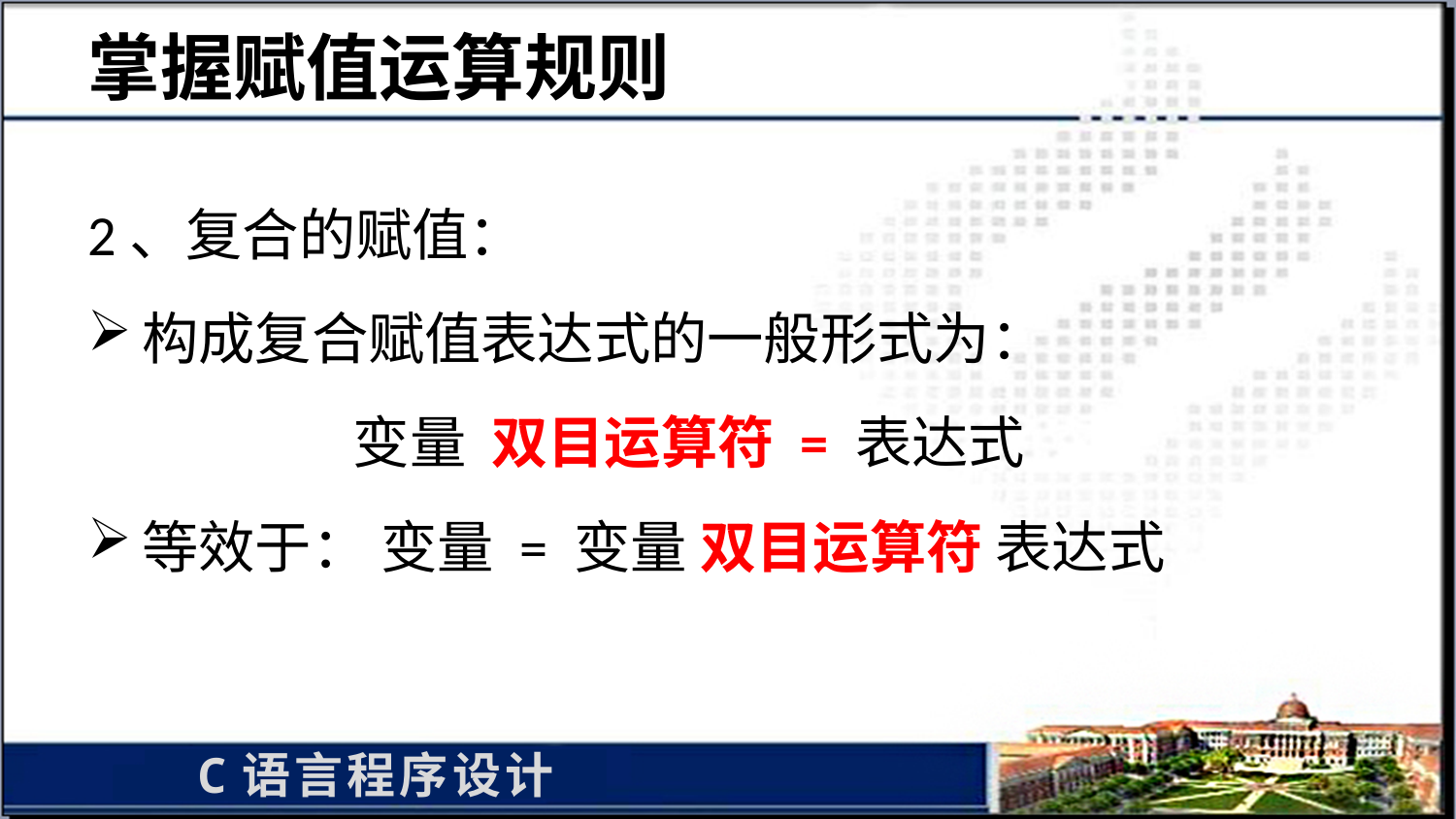

# 掌握赋值运算规则
2、复合的赋值：
构成复合赋值表达式的一般形式为：
                    变量  双目运算符 = 表达式
等效于： 变量 = 变量 双目运算符 表达式